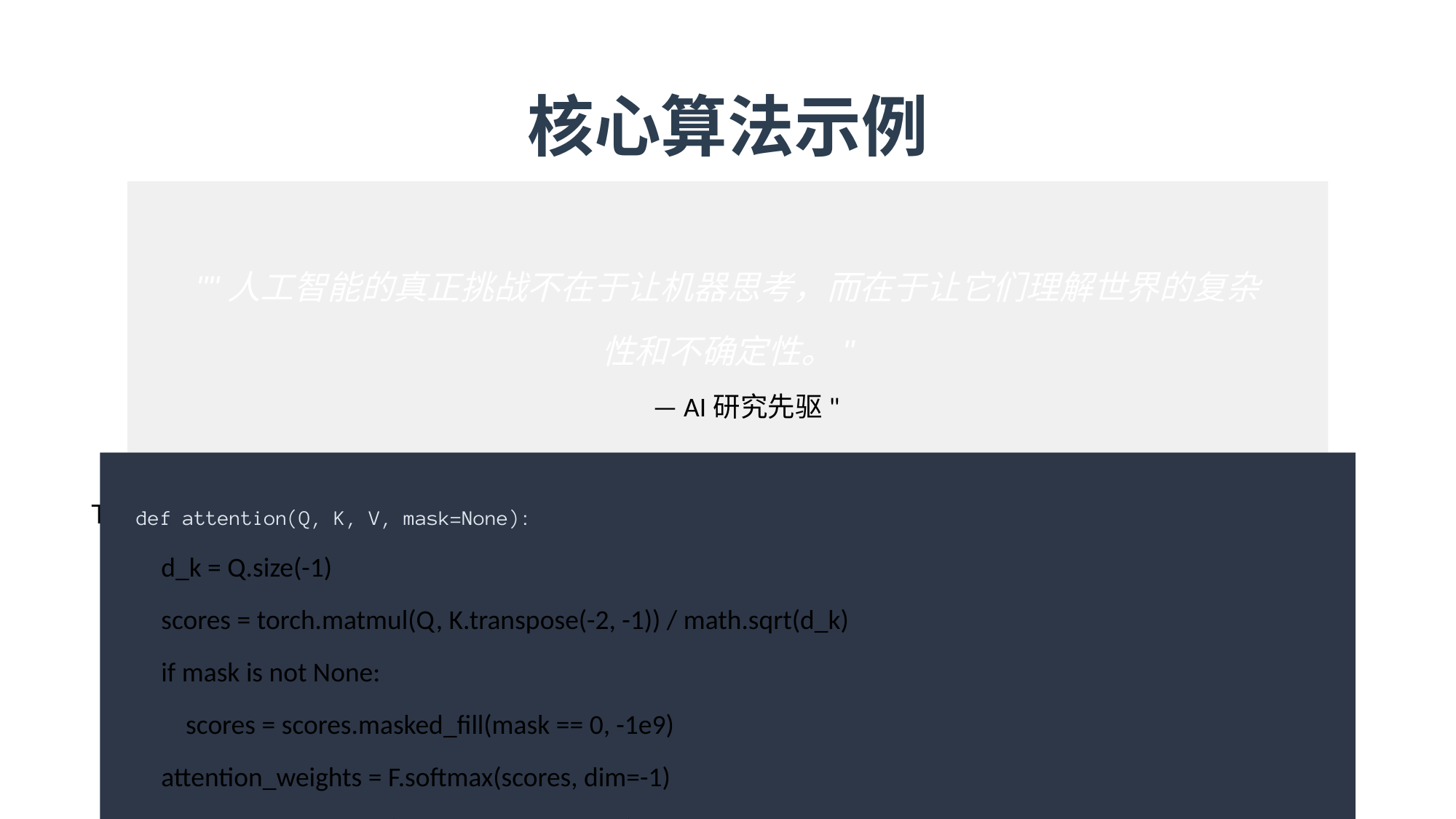

核心算法示例
""人工智能的真正挑战不在于让机器思考，而在于让它们理解世界的复杂性和不确定性。"
      — AI研究先驱"
Transformer架构核心代码：
def attention(Q, K, V, mask=None):
    d_k = Q.size(-1)
    scores = torch.matmul(Q, K.transpose(-2, -1)) / math.sqrt(d_k)
    if mask is not None:
        scores = scores.masked_fill(mask == 0, -1e9)
    attention_weights = F.softmax(scores, dim=-1)
    return torch.matmul(attention_weights, V)